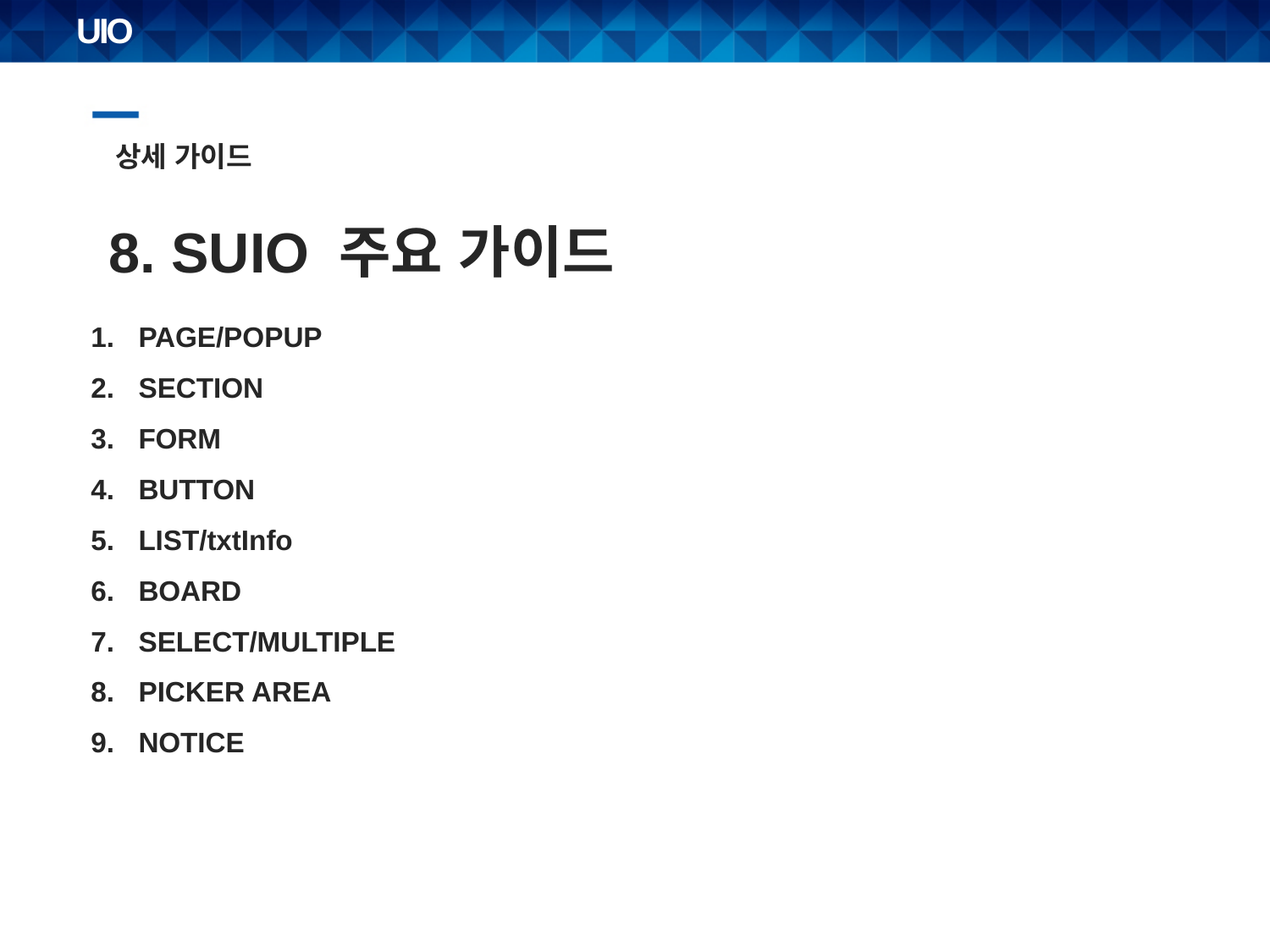

# UIO
상세 가이드
8. SUIO 주요 가이드
PAGE/POPUP
SECTION
FORM
BUTTON
LIST/txtInfo
BOARD
SELECT/MULTIPLE
PICKER AREA
NOTICE